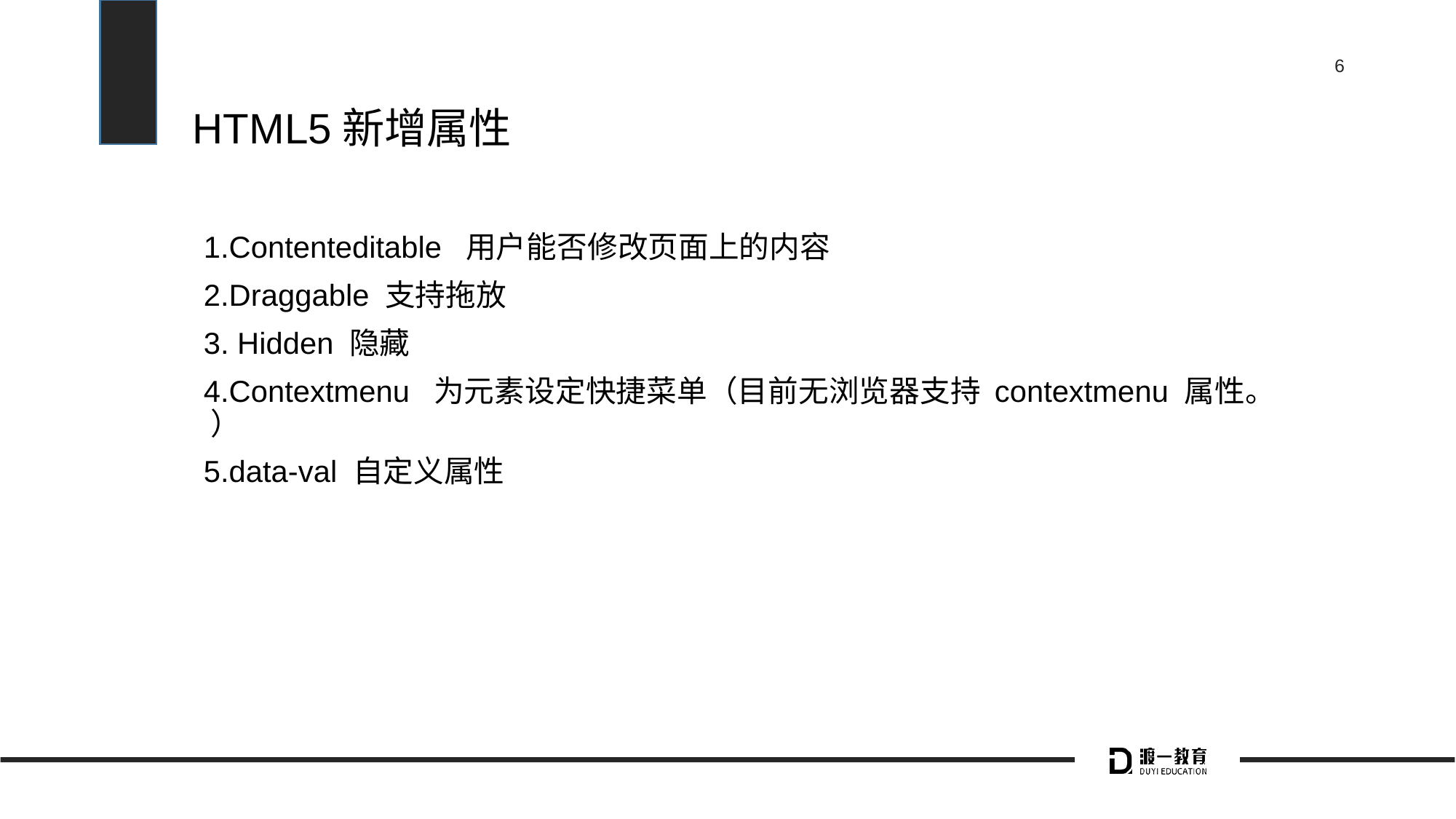

# HTML5新增属性
1.Contenteditable  用户能否修改页面上的内容
2.Draggable 支持拖放
3. Hidden 隐藏
4.Contextmenu  为元素设定快捷菜单（目前无浏览器支持 contextmenu 属性。 ）
5.data-val 自定义属性